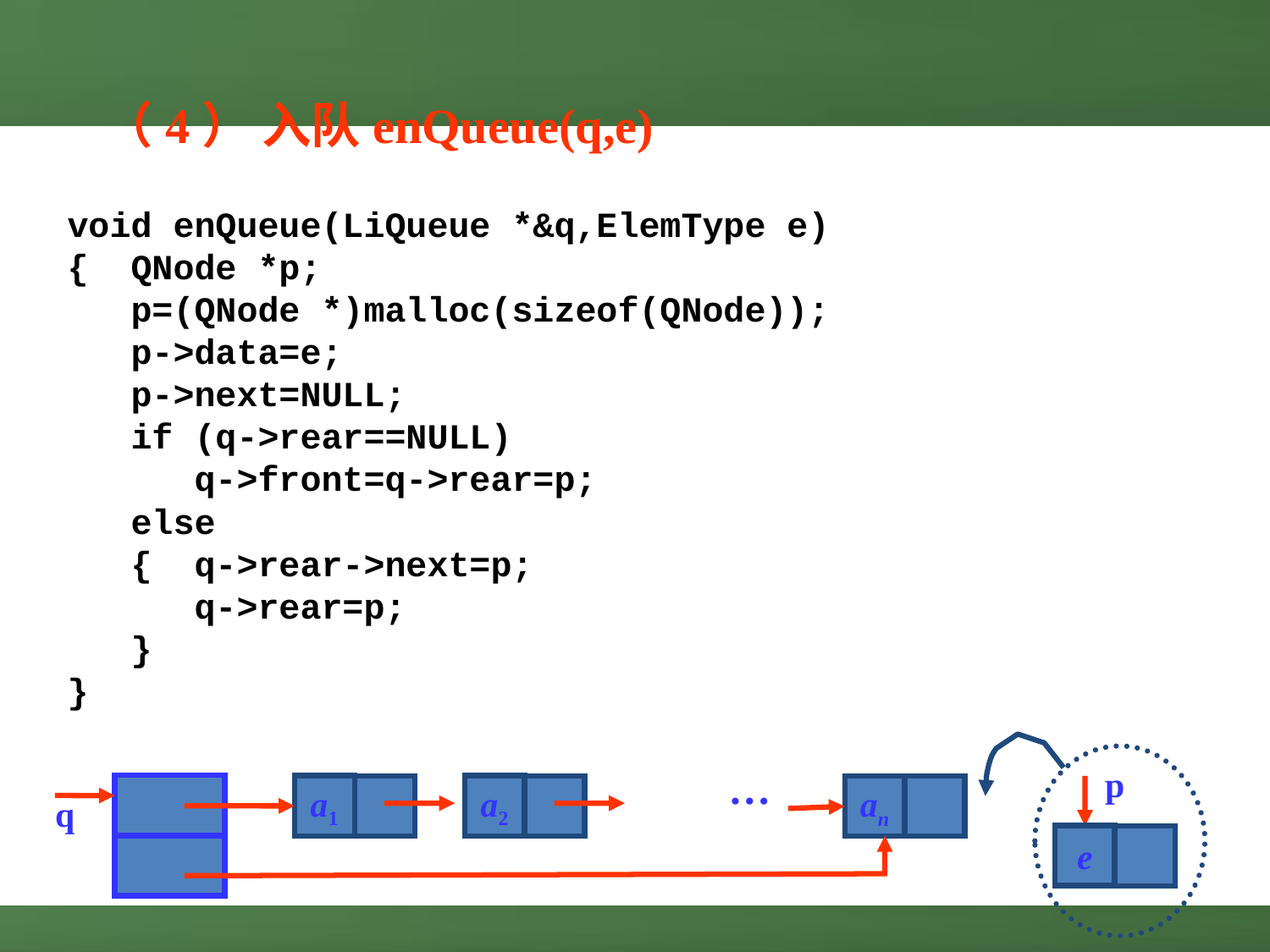

（4） 入队enQueue(q,e)
void enQueue(LiQueue *&q,ElemType e)
{  QNode *p;
   p=(QNode *)malloc(sizeof(QNode));
   p->data=e;
   p->next=NULL;
   if (q->rear==NULL)
	q->front=q->rear=p;
   else
   {  q->rear->next=p;
	q->rear=p;
   }
}

…
p

a1
a2

an

q

e